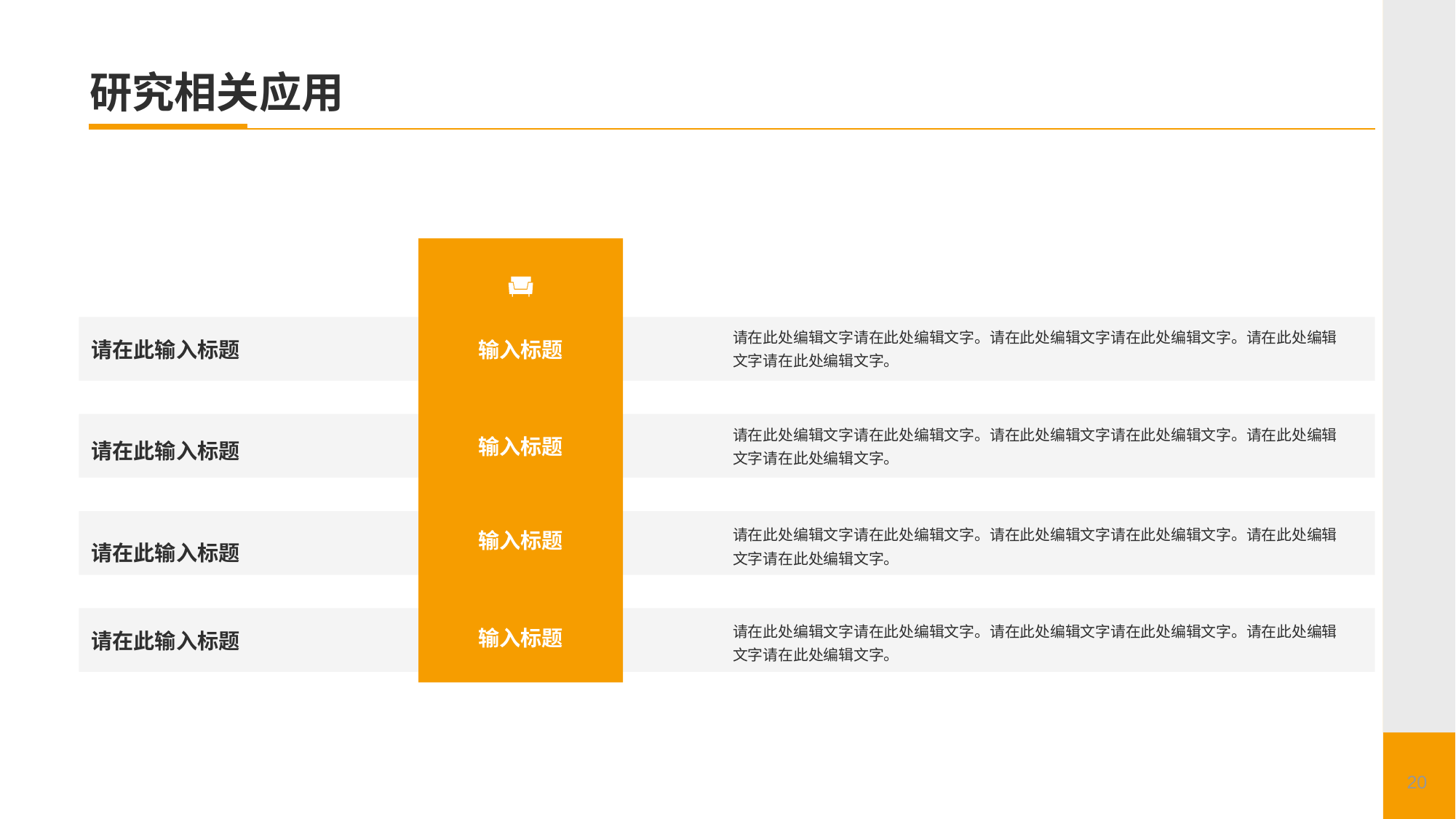

# 研究相关应用

请在此处编辑文字请在此处编辑文字。请在此处编辑文字请在此处编辑文字。请在此处编辑文字请在此处编辑文字。
请在此输入标题
输入标题

请在此处编辑文字请在此处编辑文字。请在此处编辑文字请在此处编辑文字。请在此处编辑文字请在此处编辑文字。
输入标题
请在此输入标题
请在此处编辑文字请在此处编辑文字。请在此处编辑文字请在此处编辑文字。请在此处编辑文字请在此处编辑文字。
输入标题
请在此输入标题
请在此处编辑文字请在此处编辑文字。请在此处编辑文字请在此处编辑文字。请在此处编辑文字请在此处编辑文字。
输入标题
请在此输入标题
20